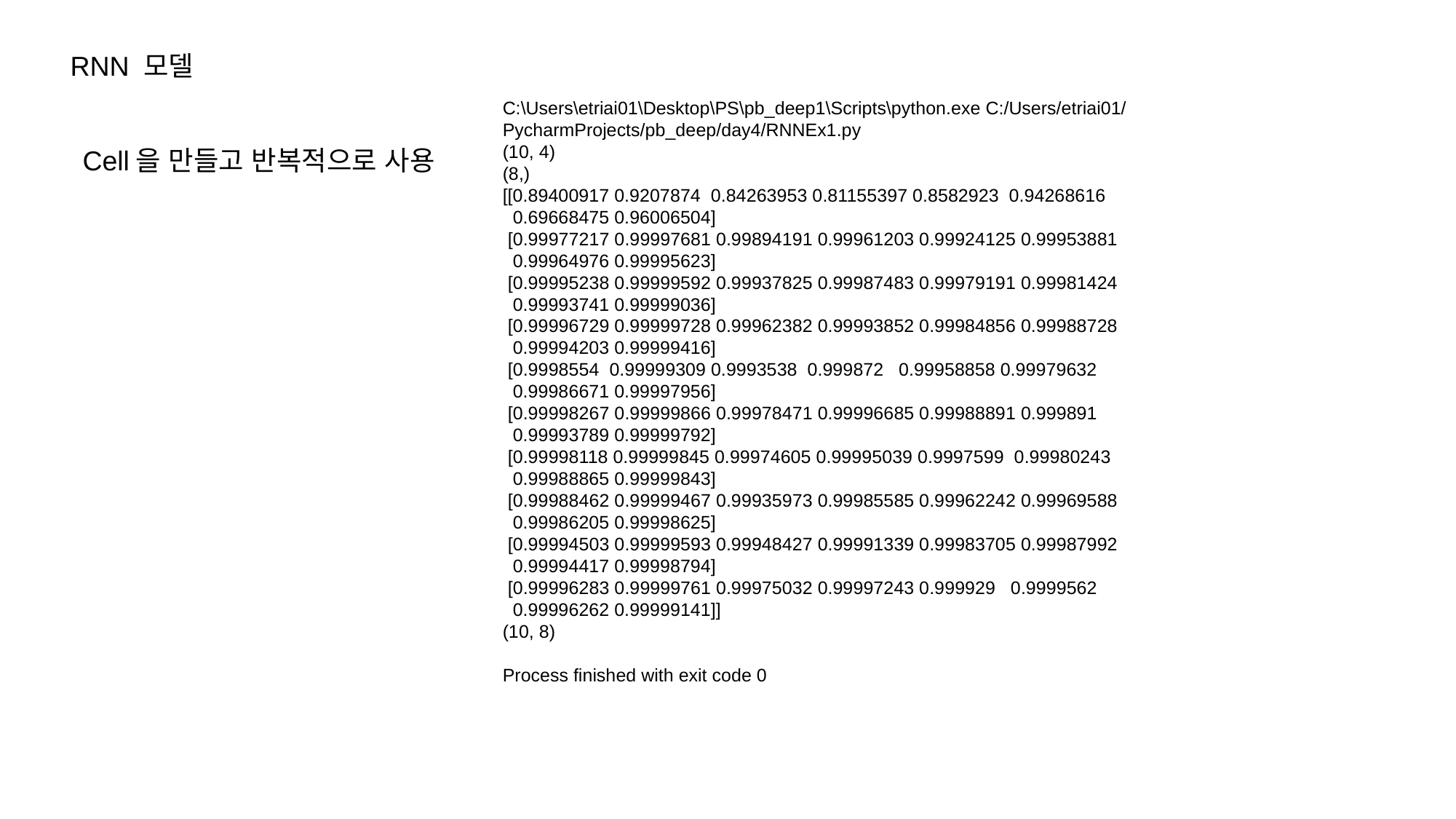

RNN 모델
C:\Users\etriai01\Desktop\PS\pb_deep1\Scripts\python.exe C:/Users/etriai01/PycharmProjects/pb_deep/day4/RNNEx1.py
(10, 4)
(8,)
[[0.89400917 0.9207874  0.84263953 0.81155397 0.8582923  0.94268616
  0.69668475 0.96006504]
 [0.99977217 0.99997681 0.99894191 0.99961203 0.99924125 0.99953881
  0.99964976 0.99995623]
 [0.99995238 0.99999592 0.99937825 0.99987483 0.99979191 0.99981424
  0.99993741 0.99999036]
 [0.99996729 0.99999728 0.99962382 0.99993852 0.99984856 0.99988728
  0.99994203 0.99999416]
 [0.9998554  0.99999309 0.9993538  0.999872   0.99958858 0.99979632
  0.99986671 0.99997956]
 [0.99998267 0.99999866 0.99978471 0.99996685 0.99988891 0.999891
  0.99993789 0.99999792]
 [0.99998118 0.99999845 0.99974605 0.99995039 0.9997599  0.99980243
  0.99988865 0.99999843]
 [0.99988462 0.99999467 0.99935973 0.99985585 0.99962242 0.99969588
  0.99986205 0.99998625]
 [0.99994503 0.99999593 0.99948427 0.99991339 0.99983705 0.99987992
  0.99994417 0.99998794]
 [0.99996283 0.99999761 0.99975032 0.99997243 0.999929   0.9999562
  0.99996262 0.99999141]]
(10, 8)

Process finished with exit code 0

Cell을 만들고 반복적으로 사용